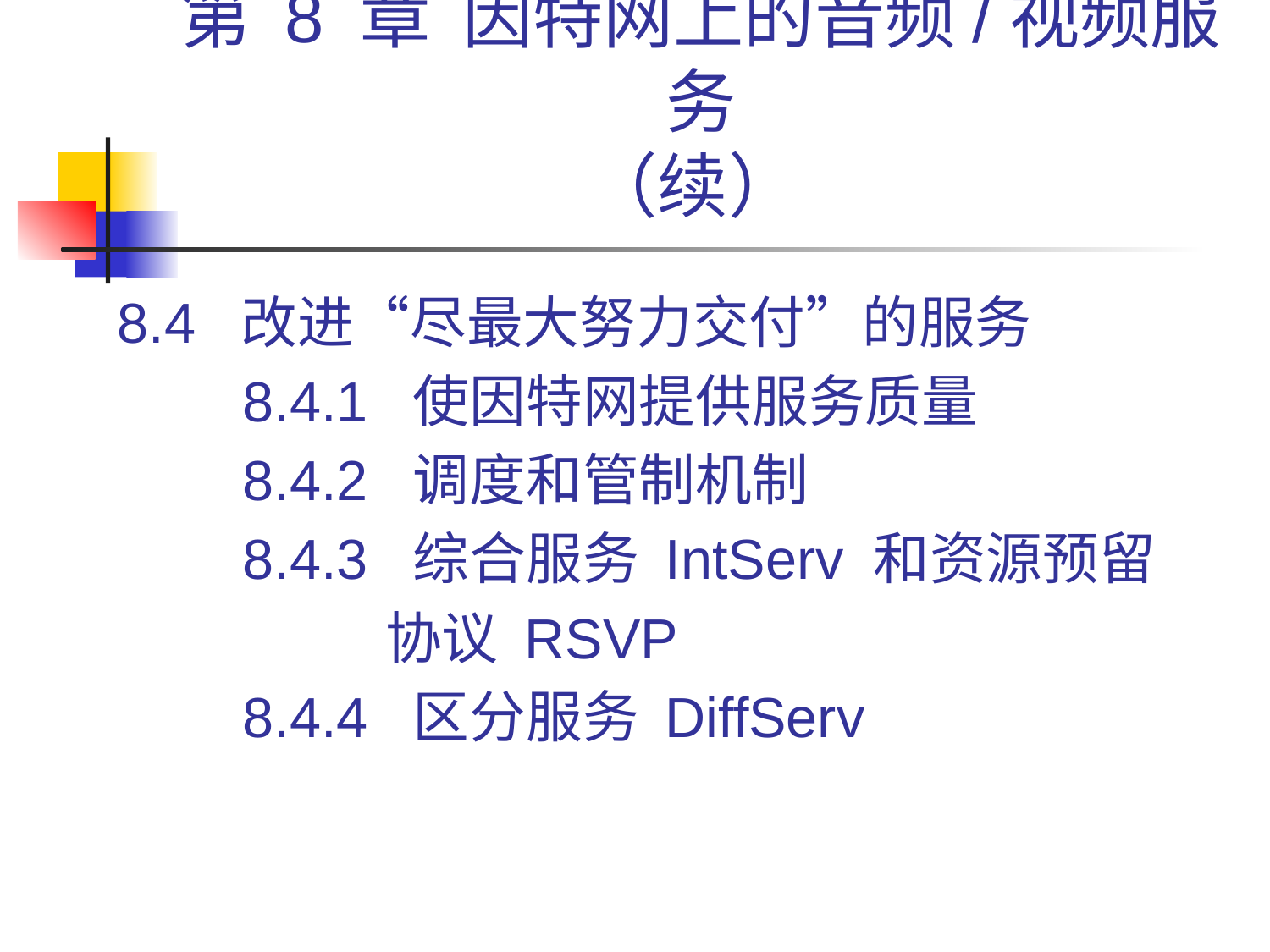

# 第 8 章  因特网上的音频/视频服务 （续）
8.4  改进“尽最大努力交付”的服务
        8.4.1  使因特网提供服务质量
        8.4.2  调度和管制机制
        8.4.3  综合服务 IntServ 和资源预留
                    协议 RSVP
        8.4.4  区分服务 DiffServ